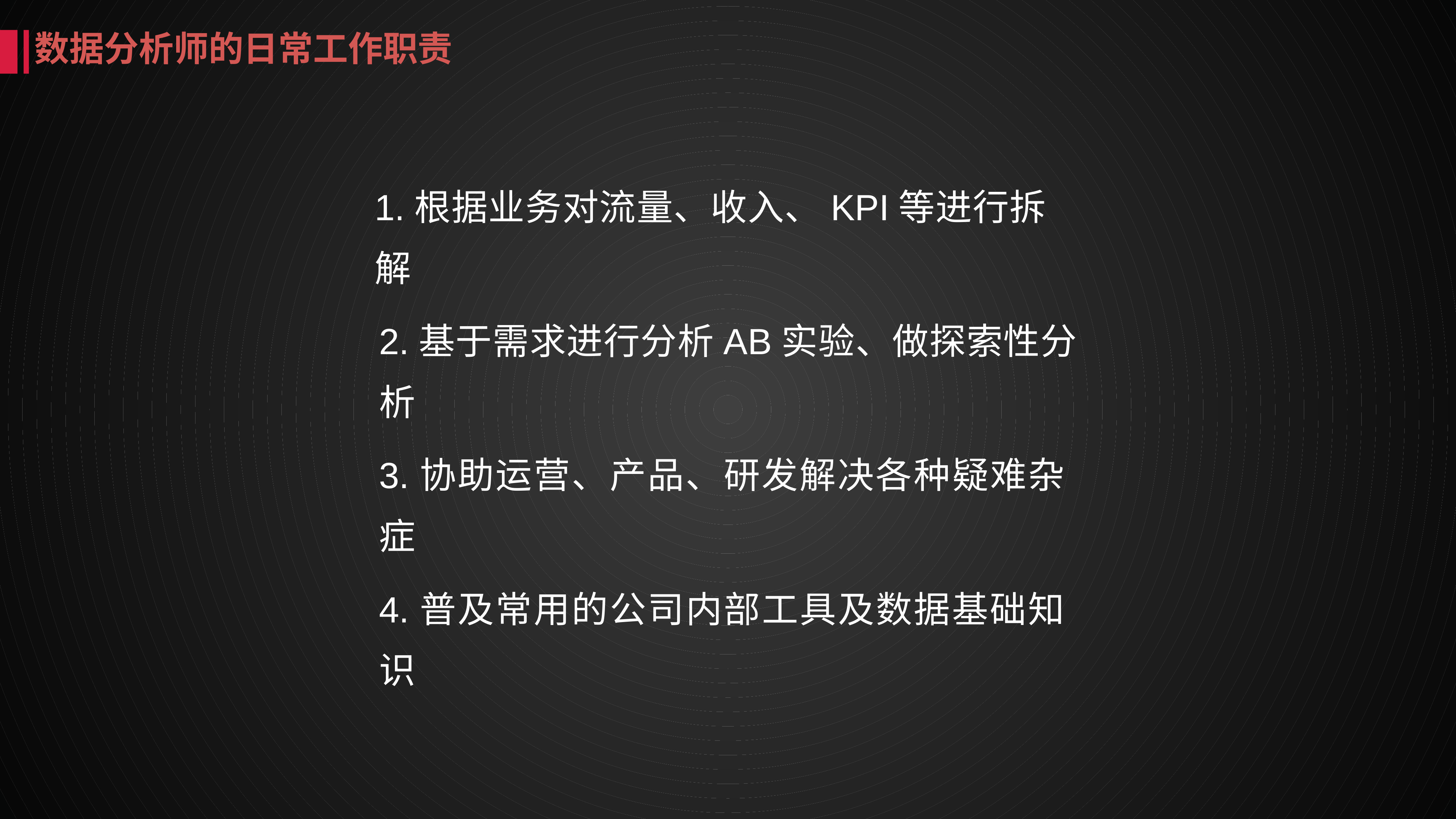

数据分析师的日常工作职责
1.根据业务对流量、收入、KPI等进行拆解
2.基于需求进行分析AB实验、做探索性分析
3.协助运营、产品、研发解决各种疑难杂症
4.普及常用的公司内部工具及数据基础知识